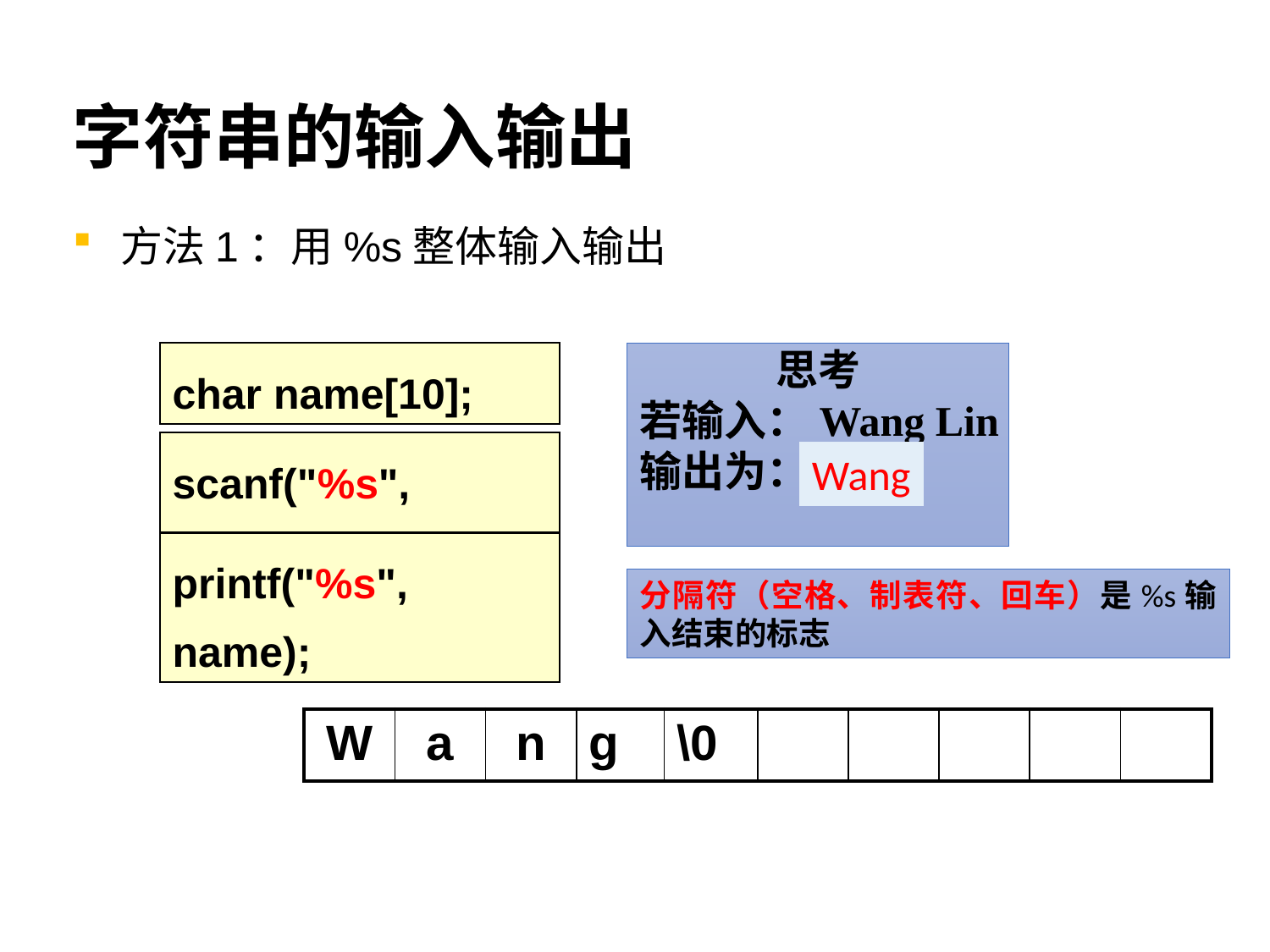

# 字符串的输入输出
方法1：用%s整体输入输出

char name[10];
思考
若输入：Wang Lin
输出为：？

scanf("%s", name);
Wang
printf("%s", name);
分隔符（空格、制表符、回车）是%s输入结束的标志

| W | a | n | g | \0 |  |  |  |  |  |
| --- | --- | --- | --- | --- | --- | --- | --- | --- | --- |